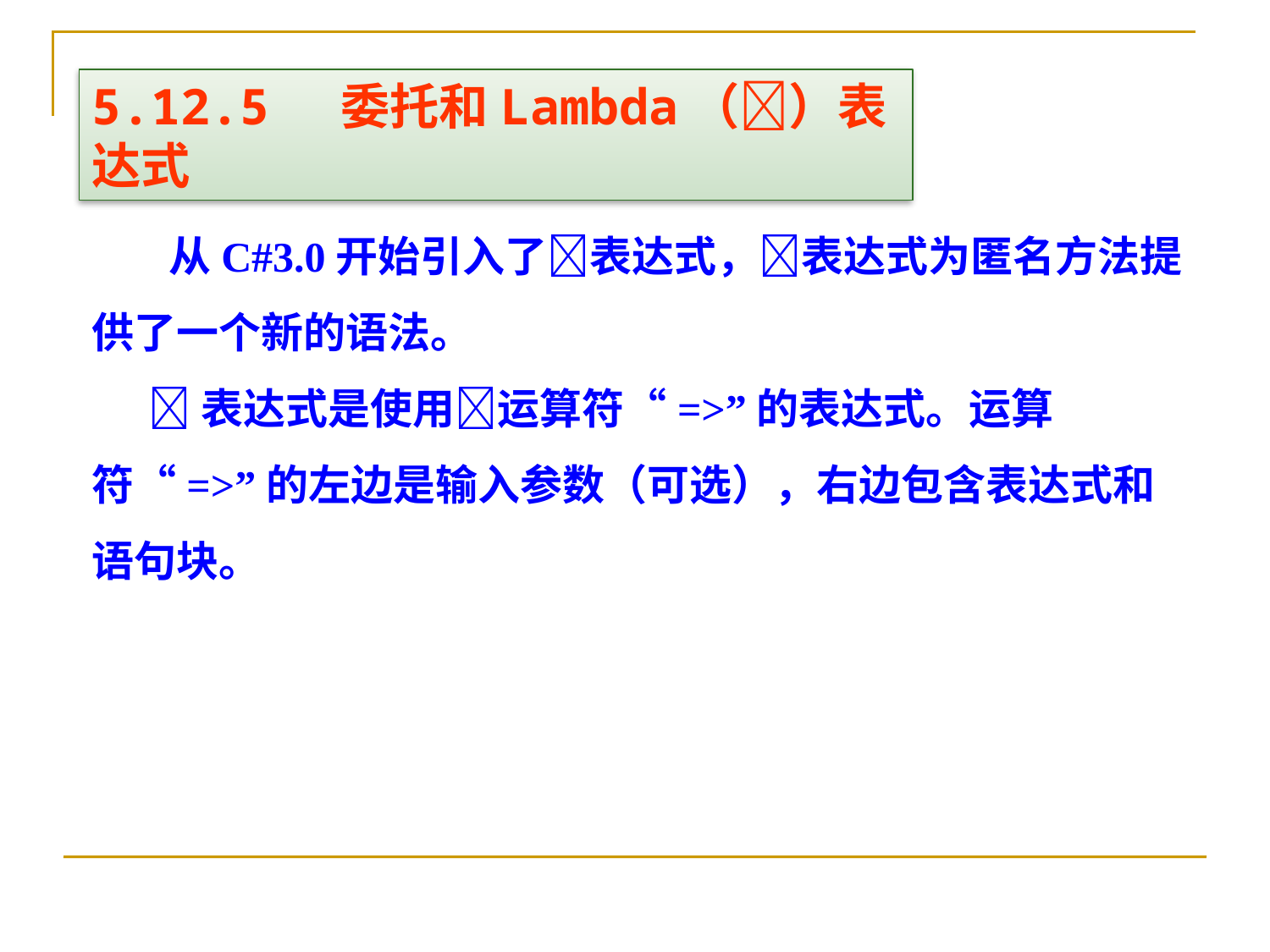

5.12.5  委托和Lambda（λ）表达式
       从C#3.0开始引入了λ表达式，λ表达式为匿名方法提供了一个新的语法。
      λ表达式是使用λ运算符“=>”的表达式。运算符“=>”的左边是输入参数（可选），右边包含表达式和语句块。